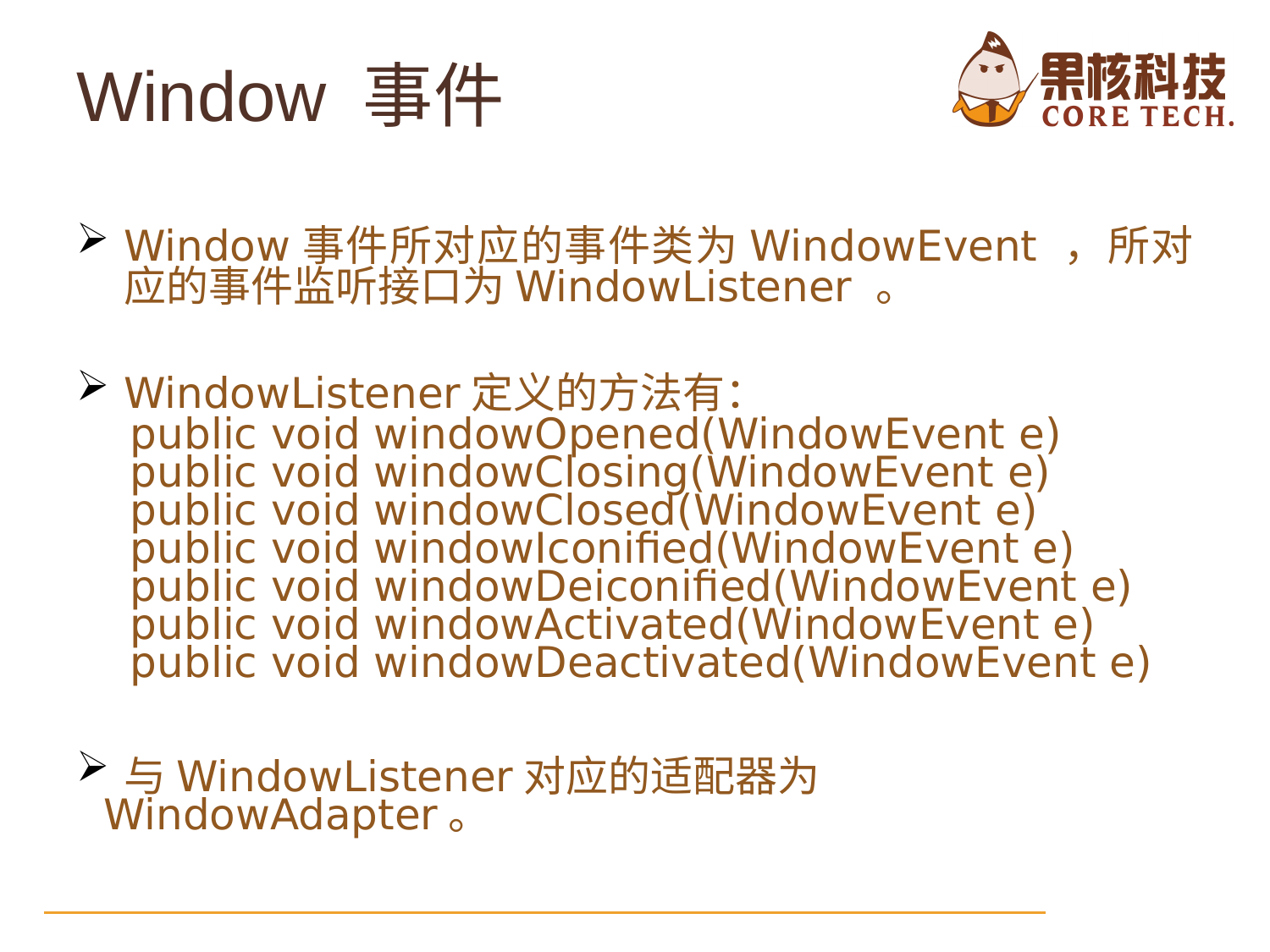

# Window 事件
Window事件所对应的事件类为WindowEvent ，所对应的事件监听接口为WindowListener 。

WindowListener定义的方法有：
    public void windowOpened(WindowEvent e)
    public void windowClosing(WindowEvent e)
    public void windowClosed(WindowEvent e)
    public void windowIconified(WindowEvent e)
    public void windowDeiconified(WindowEvent e)
    public void windowActivated(WindowEvent e)
    public void windowDeactivated(WindowEvent e)

与WindowListener对应的适配器为
  WindowAdapter。